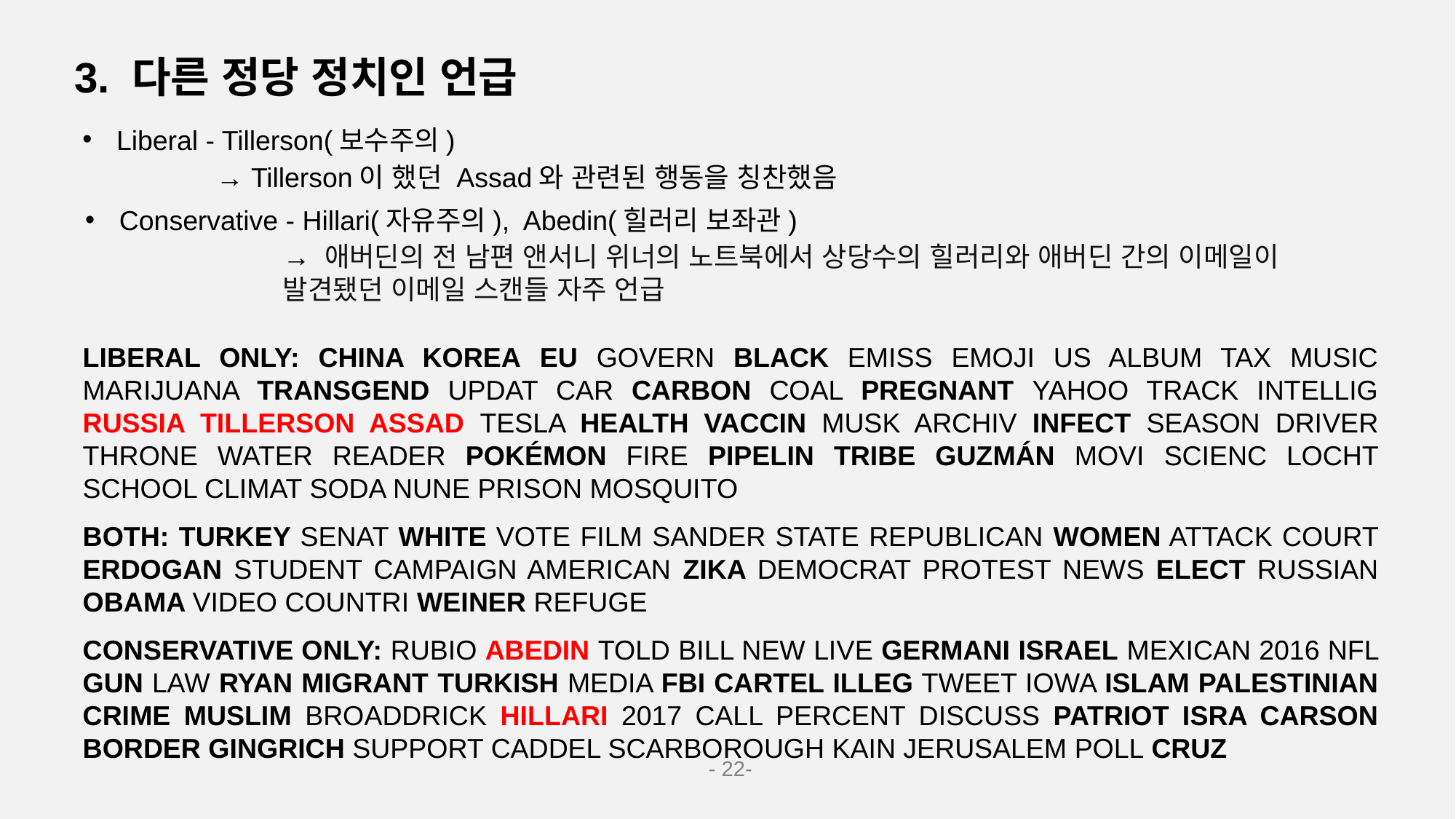

3. 다른 정당 정치인 언급
Liberal - Tillerson(보수주의)

→ Tillerson이 했던 Assad와 관련된 행동을 칭찬했음
Conservative - Hillari(자유주의),  Abedin(힐러리 보좌관)
→ 애버딘의 전 남편 앤서니 위너의 노트북에서 상당수의 힐러리와 애버딘 간의 이메일이 발견됐던 이메일 스캔들 자주 언급

LIBERAL ONLY: CHINA KOREA EU GOVERN BLACK EMISS EMOJI US ALBUM TAX MUSIC MARIJUANA TRANSGEND UPDAT CAR CARBON COAL PREGNANT YAHOO TRACK INTELLIG RUSSIA TILLERSON ASSAD TESLA HEALTH VACCIN MUSK ARCHIV INFECT SEASON DRIVER THRONE WATER READER POKÉMON FIRE PIPELIN TRIBE GUZMÁN MOVI SCIENC LOCHT SCHOOL CLIMAT SODA NUNE PRISON MOSQUITO
BOTH: TURKEY SENAT WHITE VOTE FILM SANDER STATE REPUBLICAN WOMEN ATTACK COURT ERDOGAN STUDENT CAMPAIGN AMERICAN ZIKA DEMOCRAT PROTEST NEWS ELECT RUSSIAN OBAMA VIDEO COUNTRI WEINER REFUGE
CONSERVATIVE ONLY: RUBIO ABEDIN TOLD BILL NEW LIVE GERMANI ISRAEL MEXICAN 2016 NFL GUN LAW RYAN MIGRANT TURKISH MEDIA FBI CARTEL ILLEG TWEET IOWA ISLAM PALESTINIAN CRIME MUSLIM BROADDRICK HILLARI 2017 CALL PERCENT DISCUSS PATRIOT ISRA CARSON BORDER GINGRICH SUPPORT CADDEL SCARBOROUGH KAIN JERUSALEM POLL CRUZ
- 22-